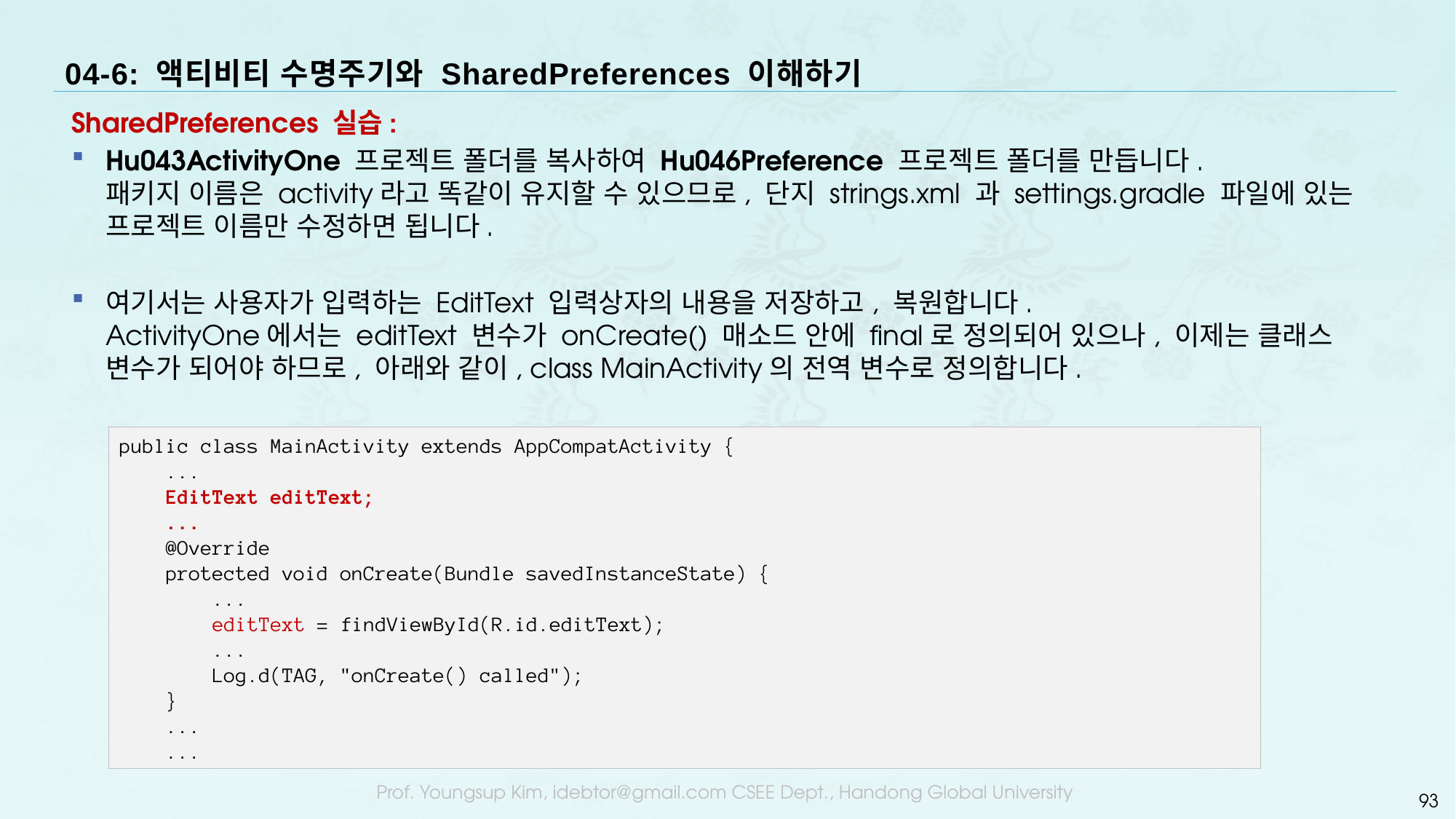

# 04-6: 액티비티 수명주기와 SharedPreferences 이해하기
SharedPreferences 실습:
Hu043ActivityOne 프로젝트 폴더를 복사하여 Hu046Preference 프로젝트 폴더를 만듭니다.
패키지 이름은 activity라고 똑같이 유지할 수 있으므로, 단지 strings.xml 과 settings.gradle 파일에 있는 프로젝트 이름만 수정하면 됩니다.

여기서는 사용자가 입력하는 EditText 입력상자의 내용을 저장하고, 복원합니다.
ActivityOne에서는 editText 변수가 onCreate() 매소드 안에 final로 정의되어 있으나, 이제는 클래스 변수가 되어야 하므로, 아래와 같이, class MainActivity의 전역 변수로 정의합니다.

public class MainActivity extends AppCompatActivity {
    ...
    EditText editText;
    ...
    @Override
    protected void onCreate(Bundle savedInstanceState) {
        ...
        editText = findViewById(R.id.editText);
        ...
        Log.d(TAG, "onCreate() called");
    }
    ...
    ...
93